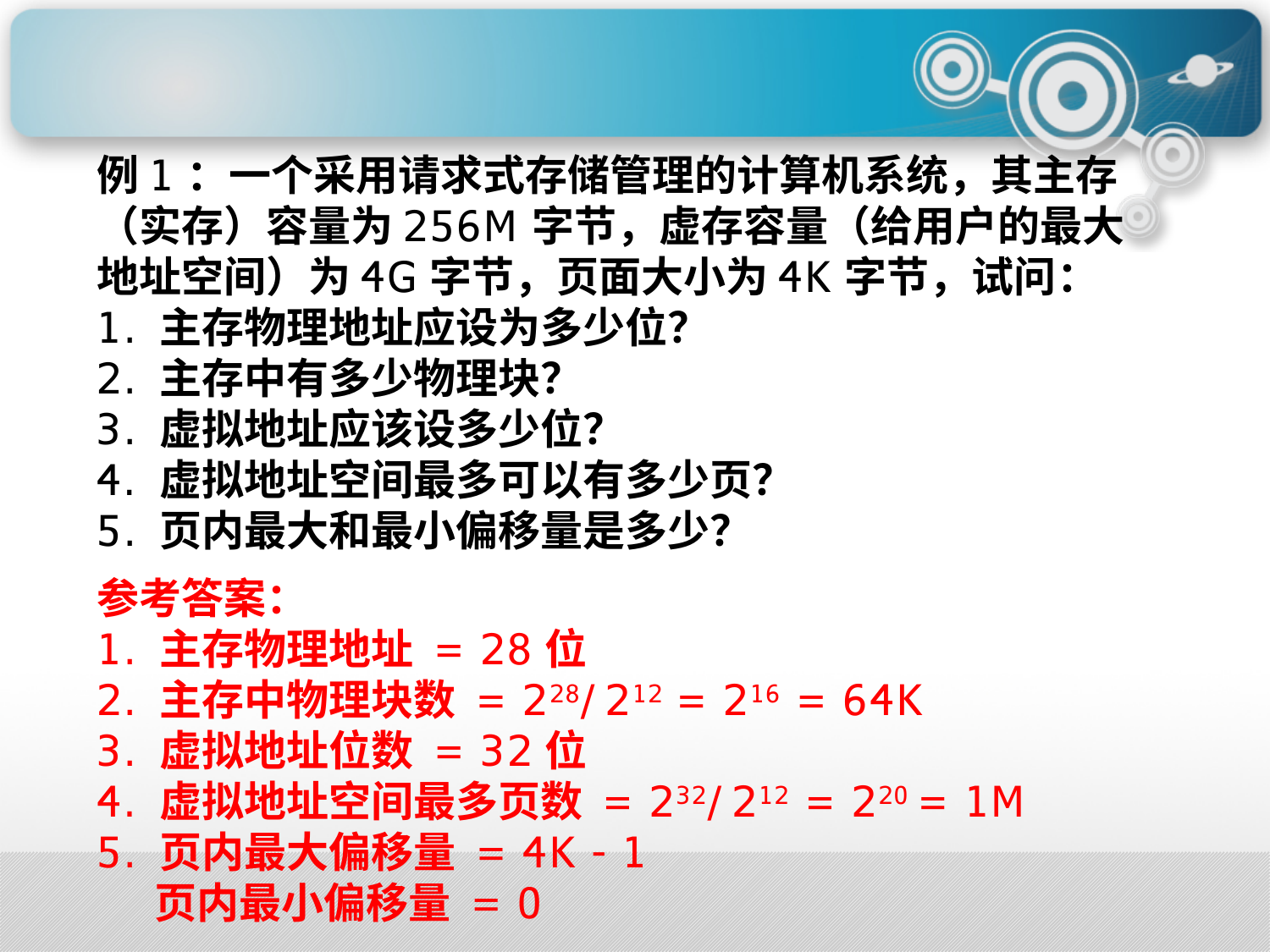

例1：一个采用请求式存储管理的计算机系统，其主存（实存）容量为256M字节，虚存容量（给用户的最大地址空间）为4G字节，页面大小为4K字节，试问：
1. 主存物理地址应设为多少位？
2. 主存中有多少物理块？
3. 虚拟地址应该设多少位？
4. 虚拟地址空间最多可以有多少页？
5. 页内最大和最小偏移量是多少？
参考答案：
1. 主存物理地址 = 28位
2. 主存中物理块数 = 228/212 = 216  = 64K
3. 虚拟地址位数 = 32位
4. 虚拟地址空间最多页数 = 232/212  = 220 = 1M
5. 页内最大偏移量 = 4K - 1
     页内最小偏移量 = 0